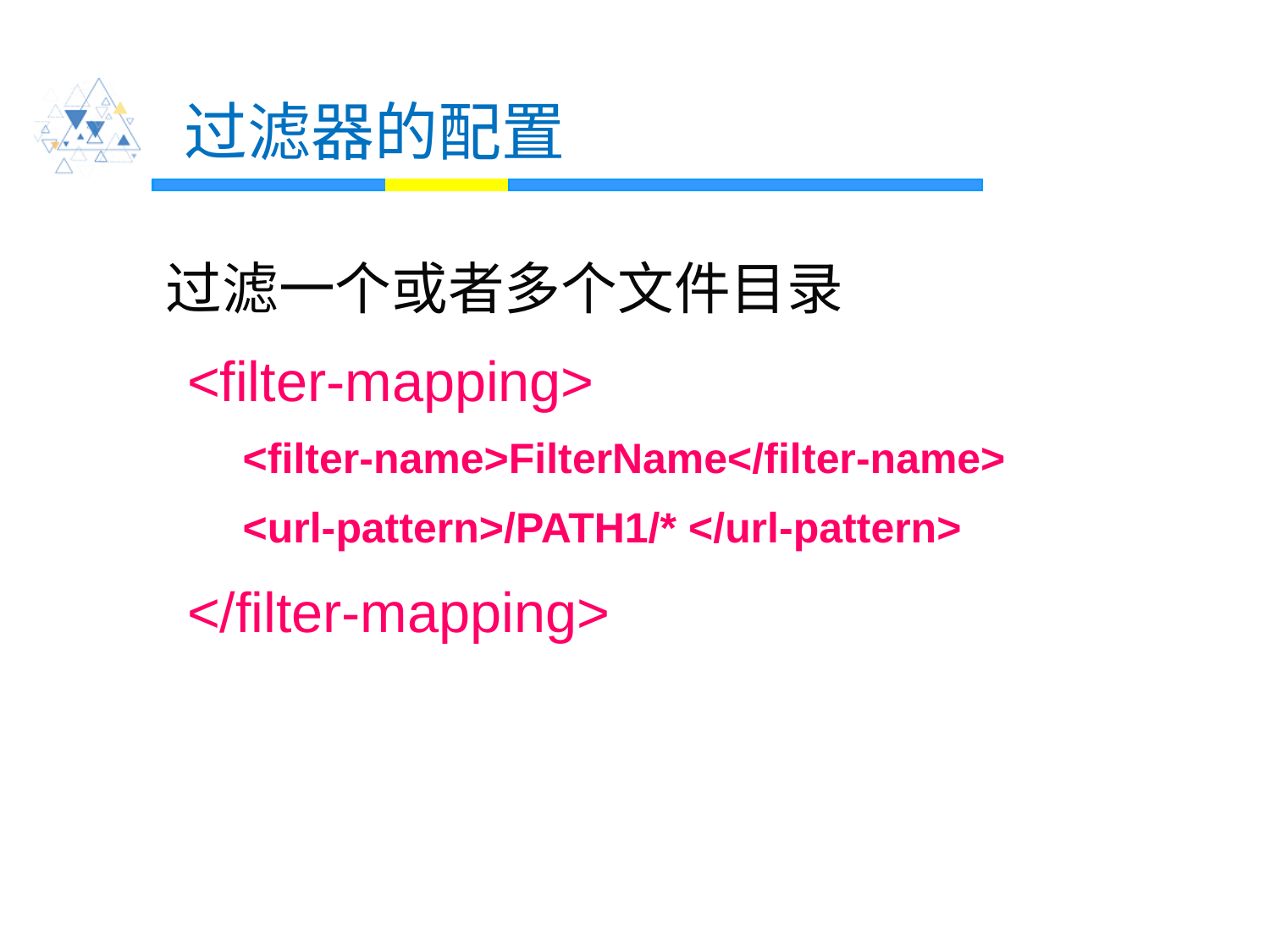

# 过滤器的配置
 过滤一个或者多个文件目录
	<filter-mapping>
	<filter-name>FilterName</filter-name>
	<url-pattern>/PATH1/* </url-pattern>
	</filter-mapping>